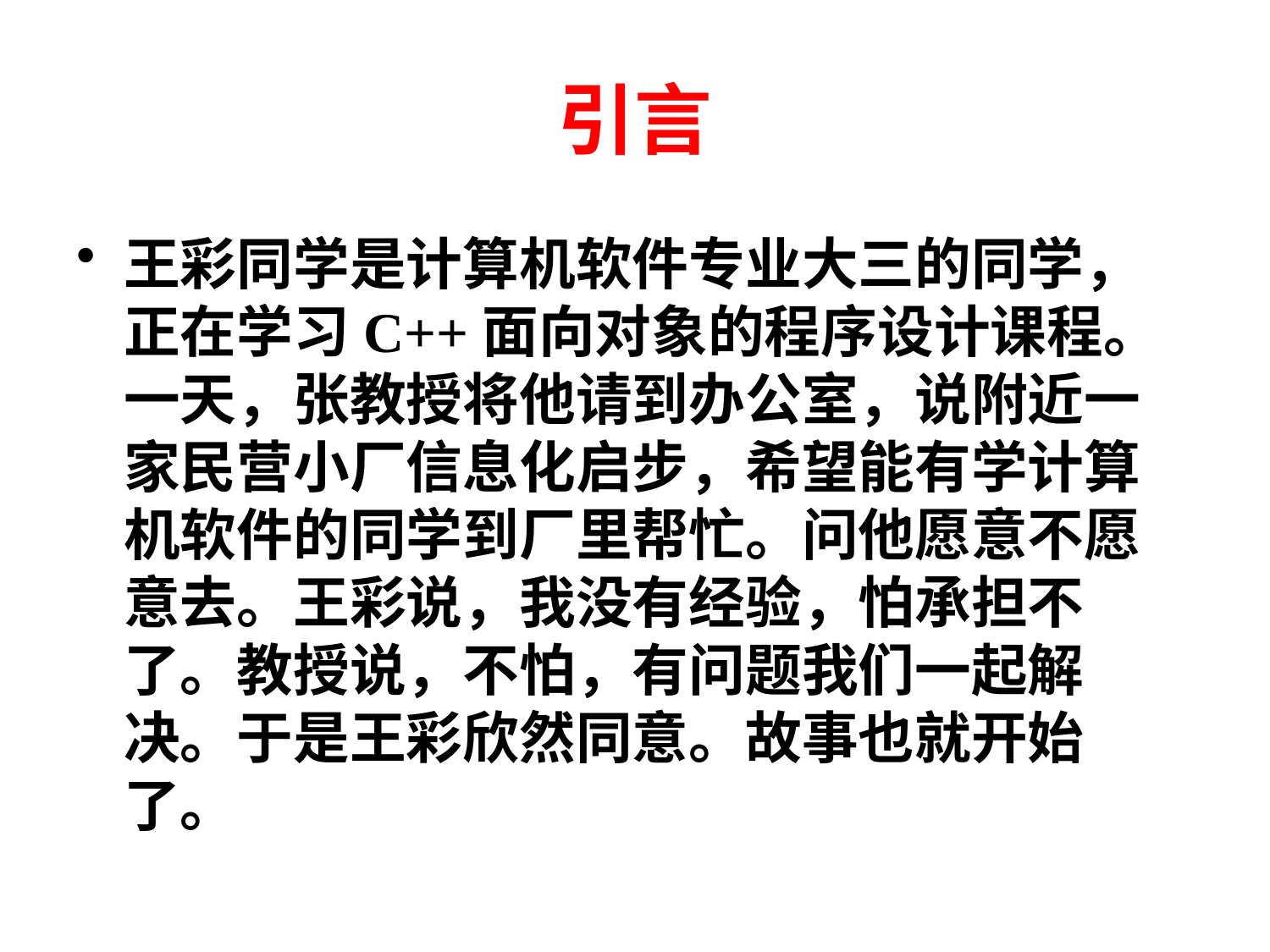

# 引言
王彩同学是计算机软件专业大三的同学，正在学习C++面向对象的程序设计课程。一天，张教授将他请到办公室，说附近一家民营小厂信息化启步，希望能有学计算机软件的同学到厂里帮忙。问他愿意不愿意去。王彩说，我没有经验，怕承担不了。教授说，不怕，有问题我们一起解决。于是王彩欣然同意。故事也就开始了。